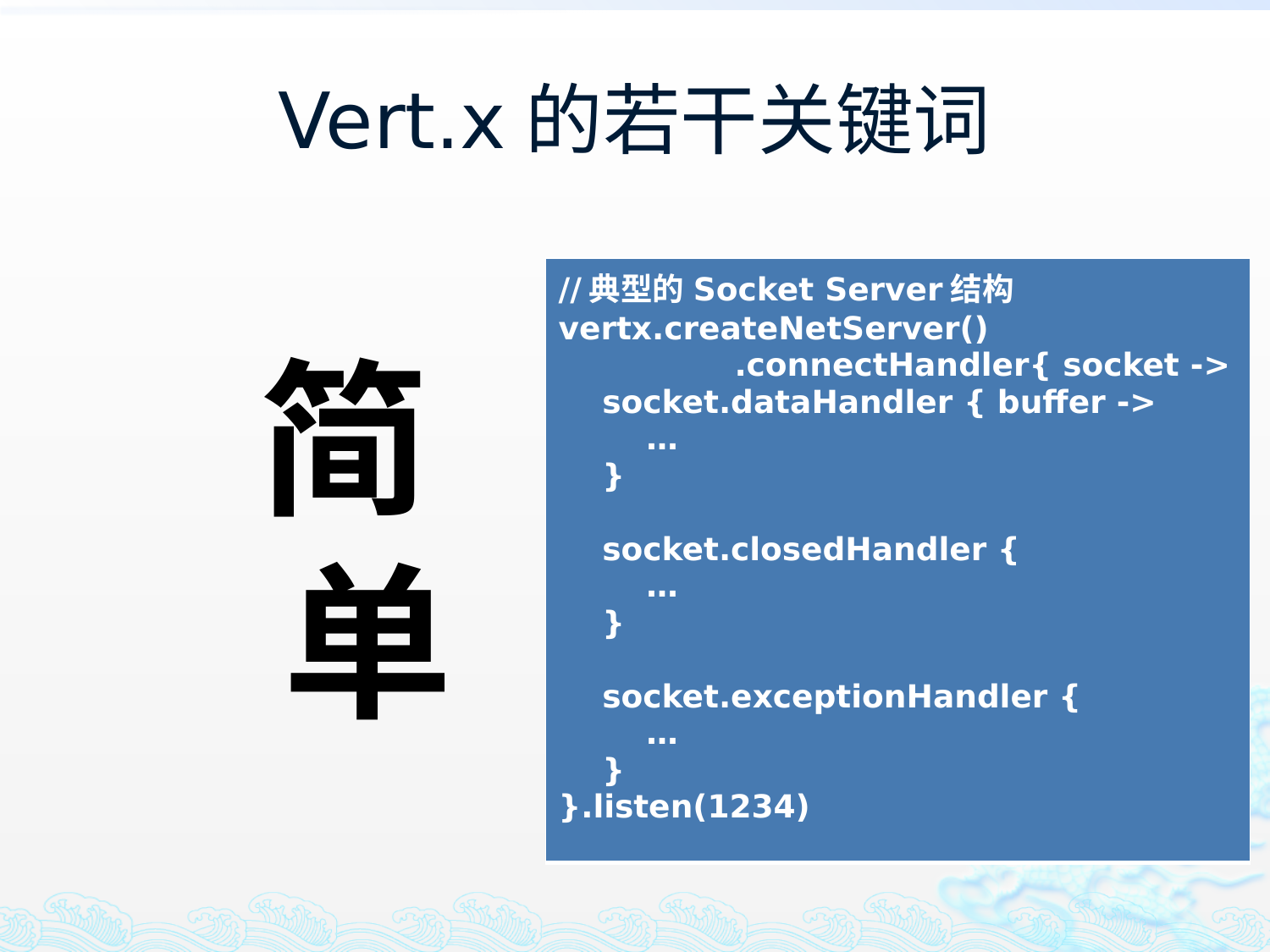

# Vert.x的若干关键词
简单
| //典型的Socket Server结构 vertx.createNetServer() .connectHandler{ socket -> socket.dataHandler { buffer -> … } socket.closedHandler { … } socket.exceptionHandler { … } }.listen(1234) |
| --- |